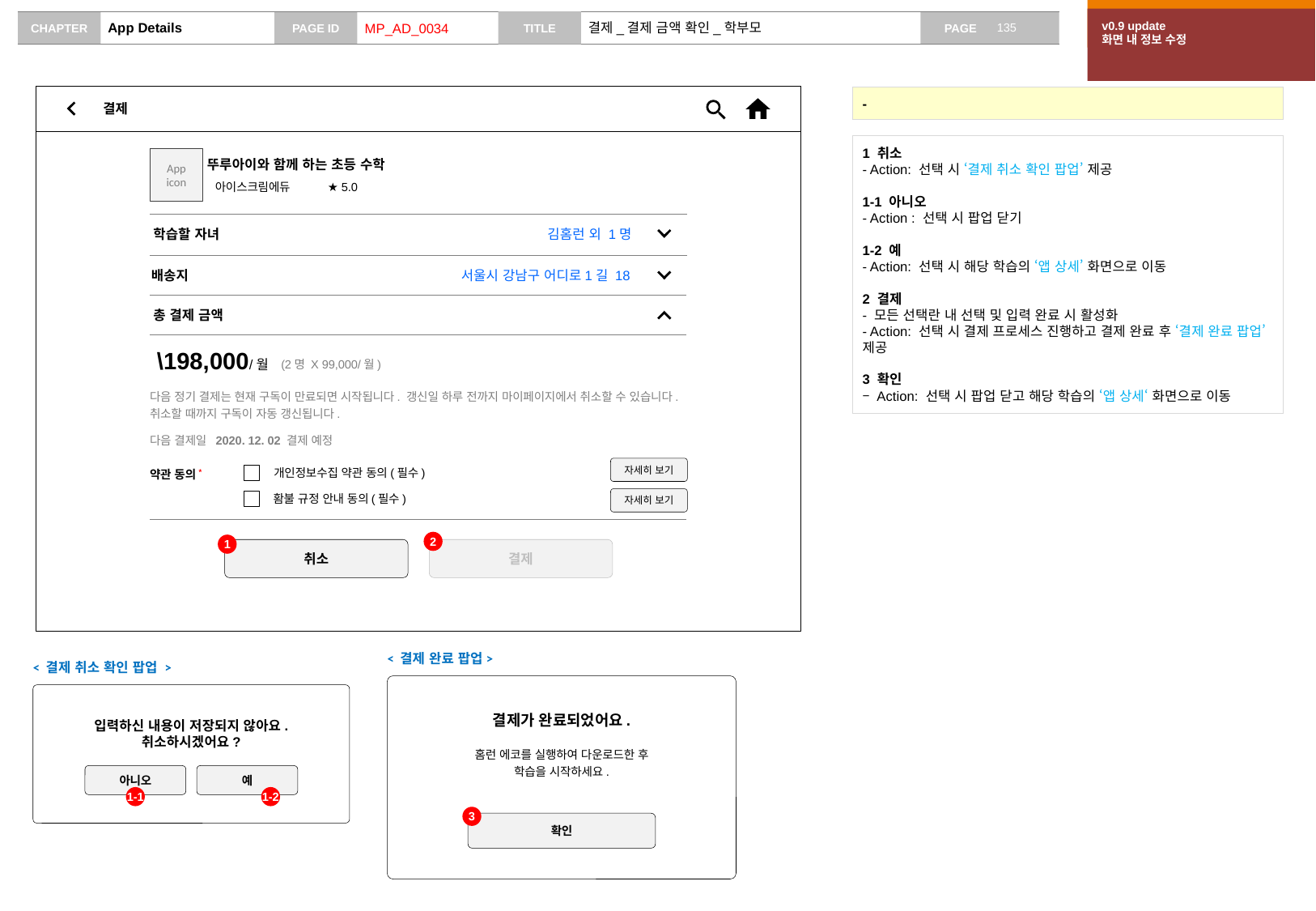

v0.8 update
한 페이지로 화면 수정
v0.9 update
화면 내 정보 수정

# App Details
MP_AD_0034
결제_결제 금액 확인_학부모

결제
-

1 취소
- Action: 선택 시 ‘결제 취소 확인 팝업’ 제공

1-1 아니오
- Action : 선택 시 팝업 닫기

1-2 예
- Action: 선택 시 해당 학습의 ‘앱 상세’ 화면으로 이동

2 결제
- 모든 선택란 내 선택 및 입력 완료 시 활성화
- Action: 선택 시 결제 프로세스 진행하고 결제 완료 후 ‘결제 완료 팝업’ 제공

3 확인
– Action: 선택 시 팝업 닫고 해당 학습의 ‘앱 상세‘ 화면으로 이동
App
icon
뚜루아이와 함께 하는 초등 수학
아이스크림에듀
★ 5.0
학습할 자녀
김홈런 외 1명

서울시 강남구 어디로1길 18
배송지

총 결제 금액

\198,000/월
(2명 X 99,000/월)
다음 정기 결제는 현재 구독이 만료되면 시작됩니다. 갱신일 하루 전까지 마이페이지에서 취소할 수 있습니다. 취소할 때까지 구독이 자동 갱신됩니다.

다음 결제일  2020. 12. 02 결제 예정
자세히 보기

약관 동의*
개인정보수집 약관 동의(필수)
자세히 보기

홤불 규정 안내 동의(필수)
2
1
취소
결제
< 결제 완료 팝업>

결제가 완료되었어요.
홈런 에코를 실행하여 다운로드한 후
학습을 시작하세요.
확인
3
< 결제 취소 확인 팝업 >

입력하신 내용이 저장되지 않아요.
취소하시겠어요?
아니오
예
1-1
1-2